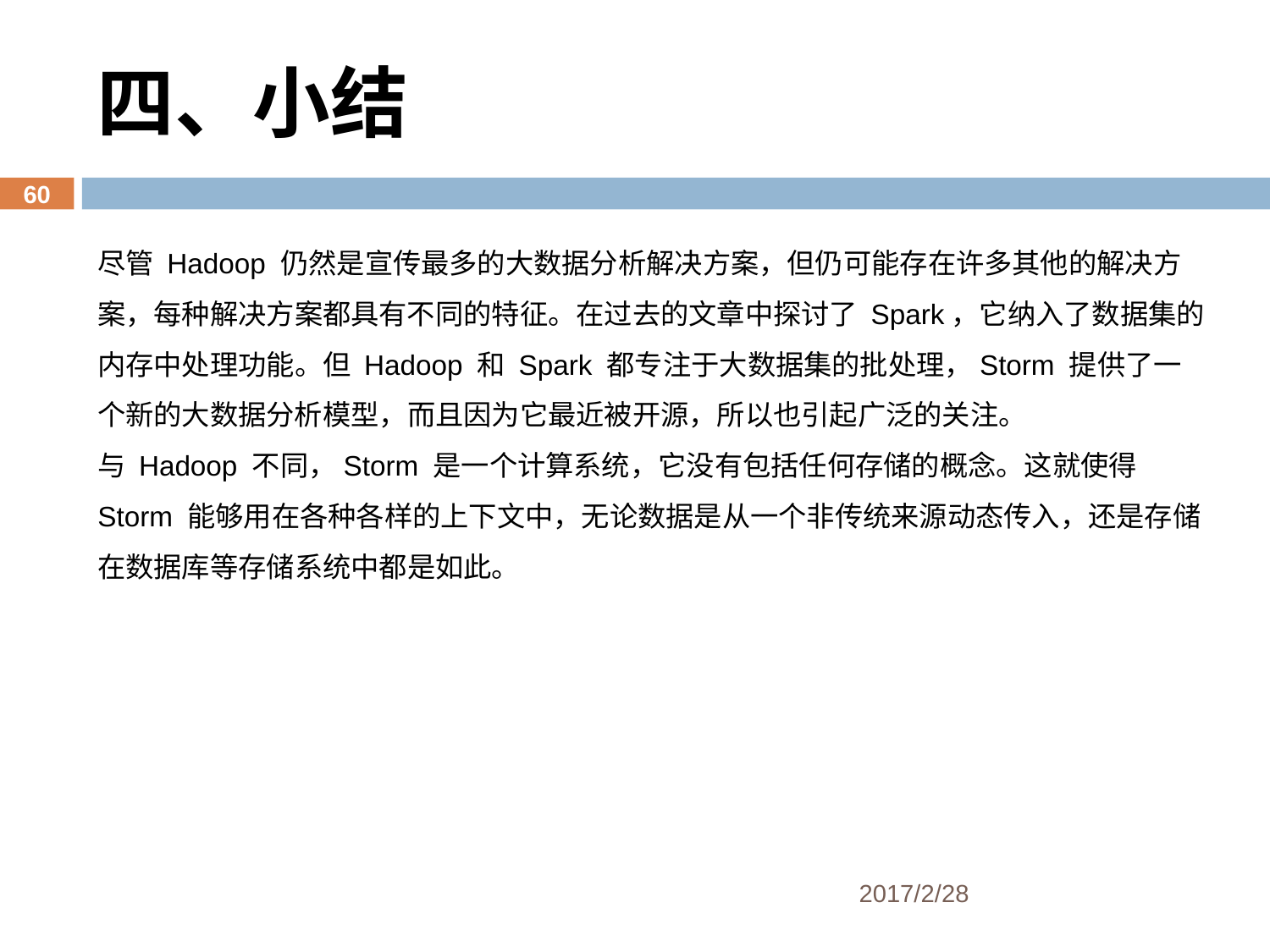

四、小结
尽管 Hadoop 仍然是宣传最多的大数据分析解决方案，但仍可能存在许多其他的解决方案，每种解决方案都具有不同的特征。在过去的文章中探讨了 Spark，它纳入了数据集的内存中处理功能。但 Hadoop 和 Spark 都专注于大数据集的批处理，Storm 提供了一个新的大数据分析模型，而且因为它最近被开源，所以也引起广泛的关注。
与 Hadoop 不同，Storm 是一个计算系统，它没有包括任何存储的概念。这就使得 Storm 能够用在各种各样的上下文中，无论数据是从一个非传统来源动态传入，还是存储在数据库等存储系统中都是如此。

60
2017/2/28